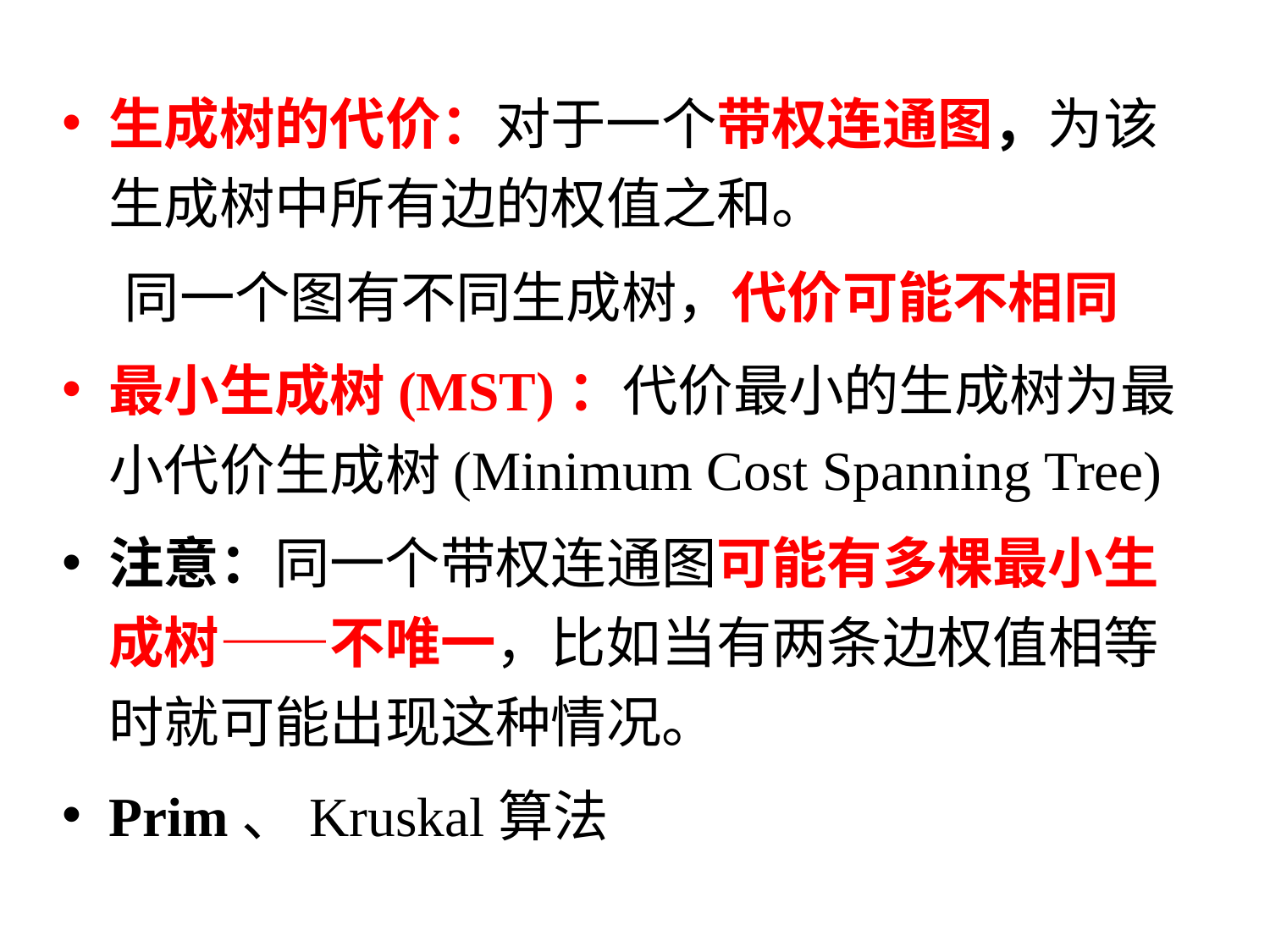

生成树的代价：对于一个带权连通图，为该生成树中所有边的权值之和。
    同一个图有不同生成树，代价可能不相同
最小生成树(MST)：代价最小的生成树为最小代价生成树(Minimum Cost Spanning Tree)
注意：同一个带权连通图可能有多棵最小生成树——不唯一，比如当有两条边权值相等时就可能出现这种情况。
Prim、Kruskal算法ruskal